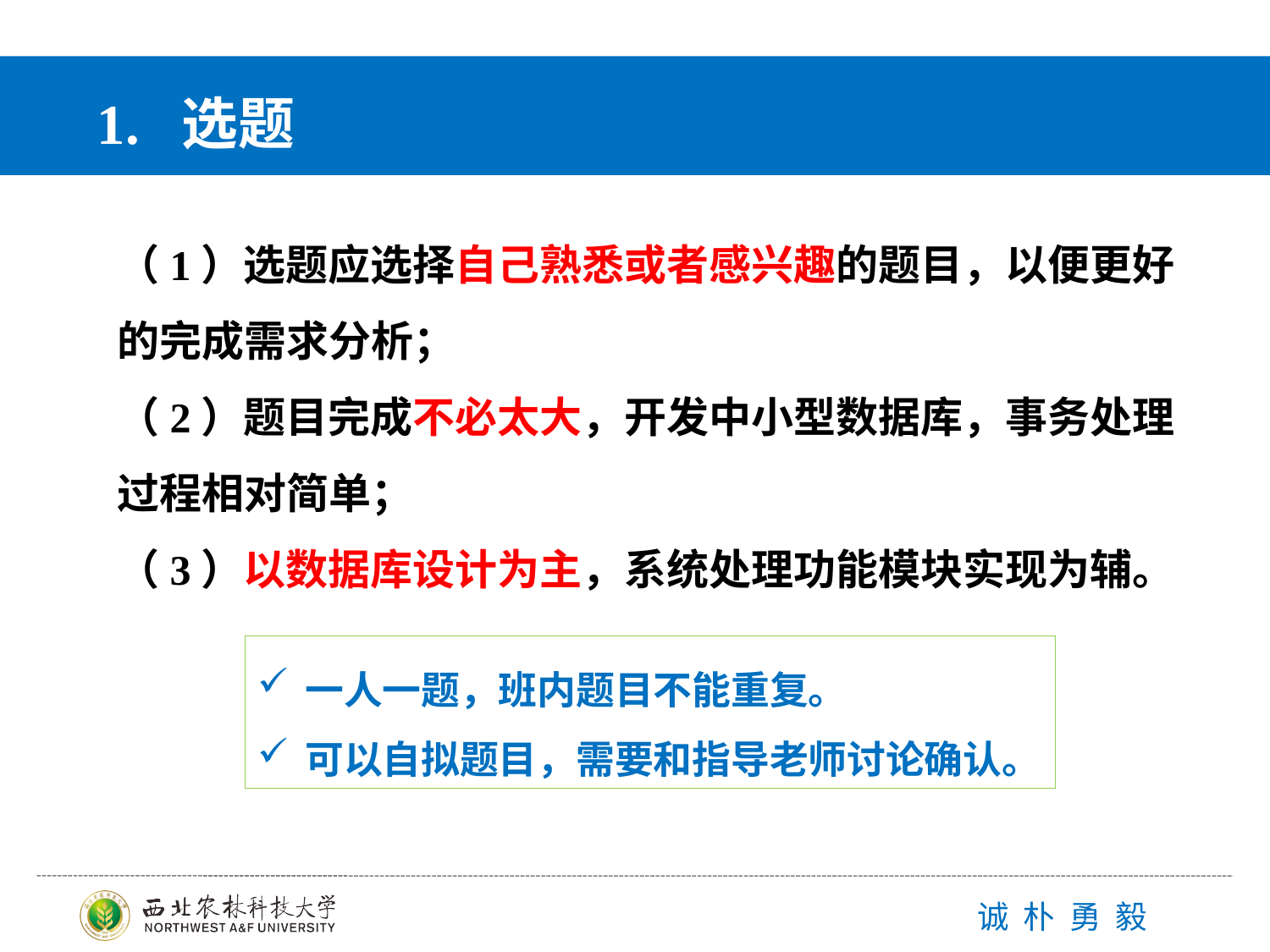

1.  选题
（1）选题应选择自己熟悉或者感兴趣的题目，以便更好的完成需求分析；
（2）题目完成不必太大，开发中小型数据库，事务处理过程相对简单；
（3）以数据库设计为主，系统处理功能模块实现为辅。

一人一题，班内题目不能重复。
可以自拟题目，需要和指导老师讨论确认。